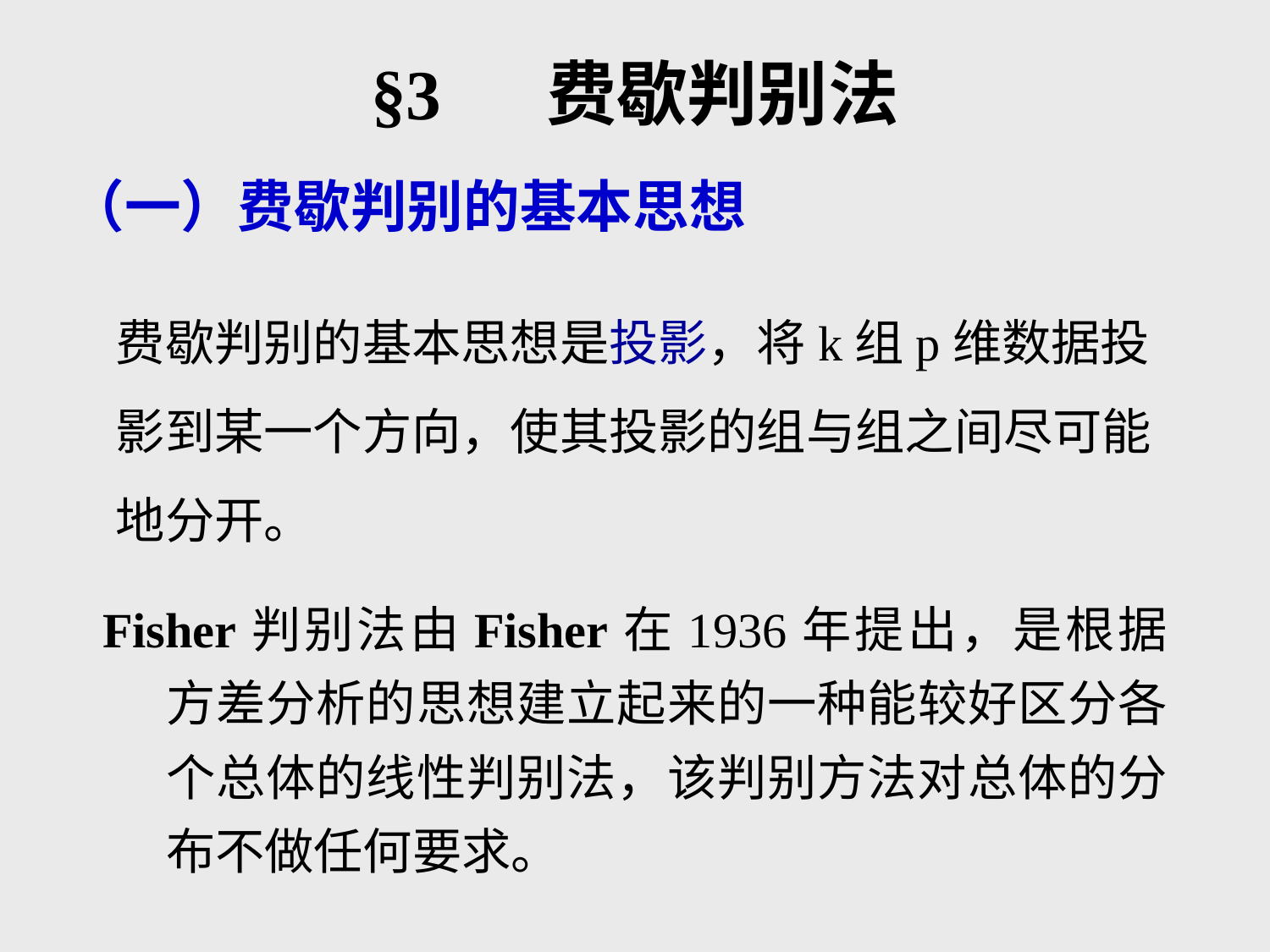

# §3     费歇判别法
（一）费歇判别的基本思想
费歇判别的基本思想是投影，将k组p维数据投影到某一个方向，使其投影的组与组之间尽可能地分开。
Fisher判别法由Fisher在1936年提出，是根据方差分析的思想建立起来的一种能较好区分各个总体的线性判别法，该判别方法对总体的分布不做任何要求。